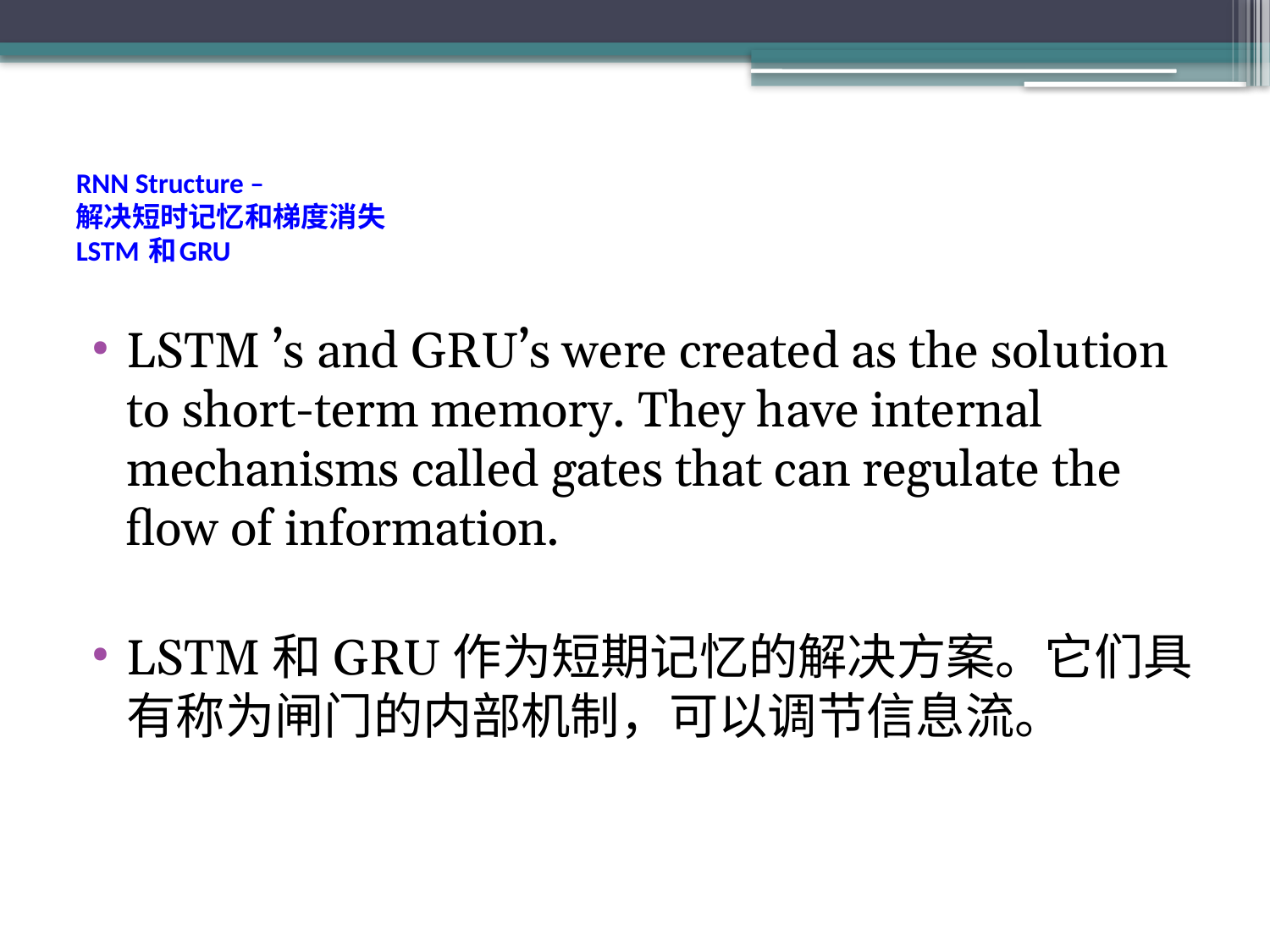

# RNN Structure – 解决短时记忆和梯度消失 LSTM 和GRU
LSTM ’s and GRU’s were created as the solution to short-term memory. They have internal mechanisms called gates that can regulate the flow of information.

LSTM和GRU作为短期记忆的解决方案。它们具有称为闸门的内部机制，可以调节信息流。